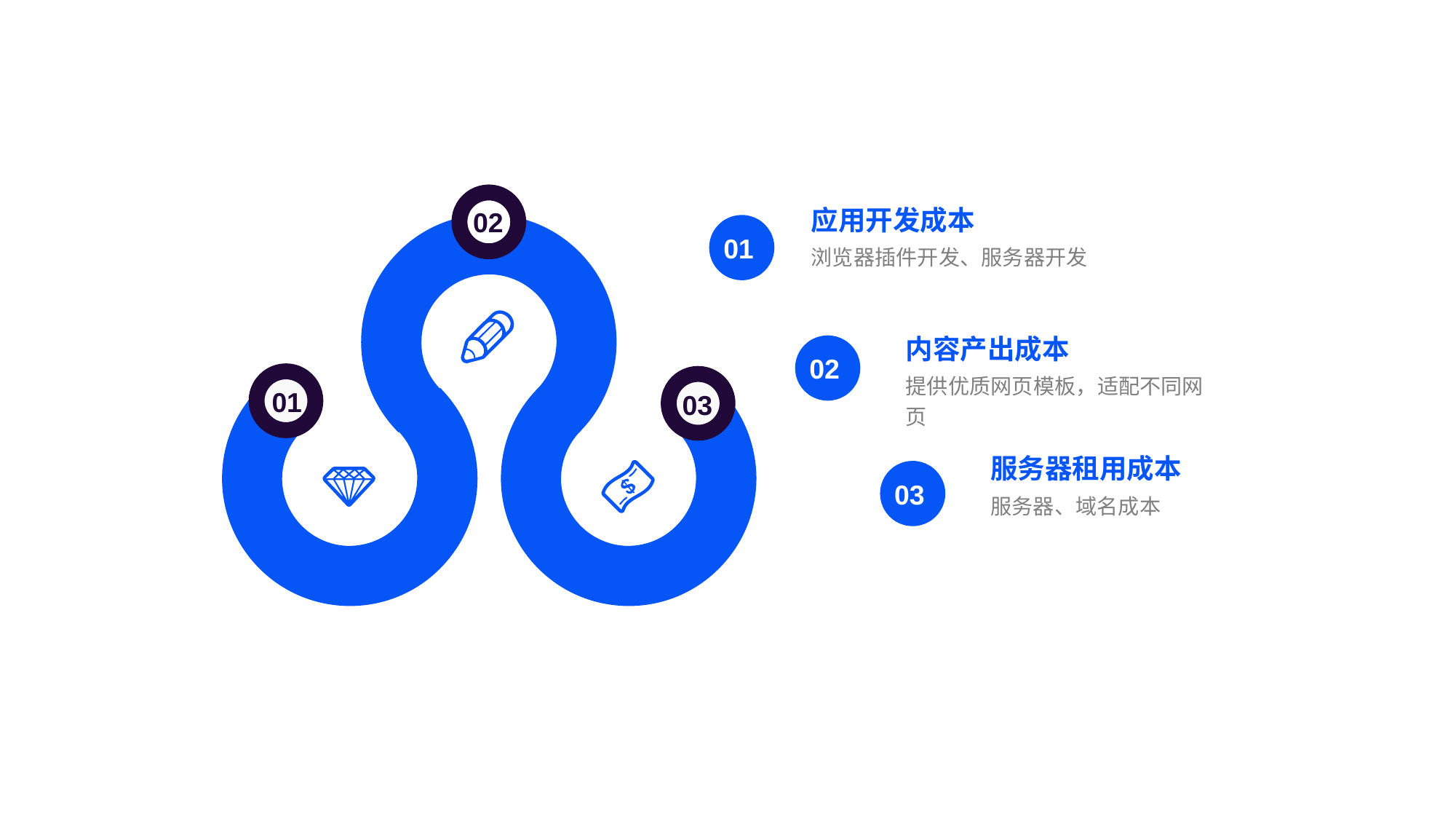

02
应用开发成本

01
浏览器插件开发、服务器开发

内容产出成本

02

提供优质网页模板，适配不同网页

01

03
服务器租用成本

03
服务器、域名成本